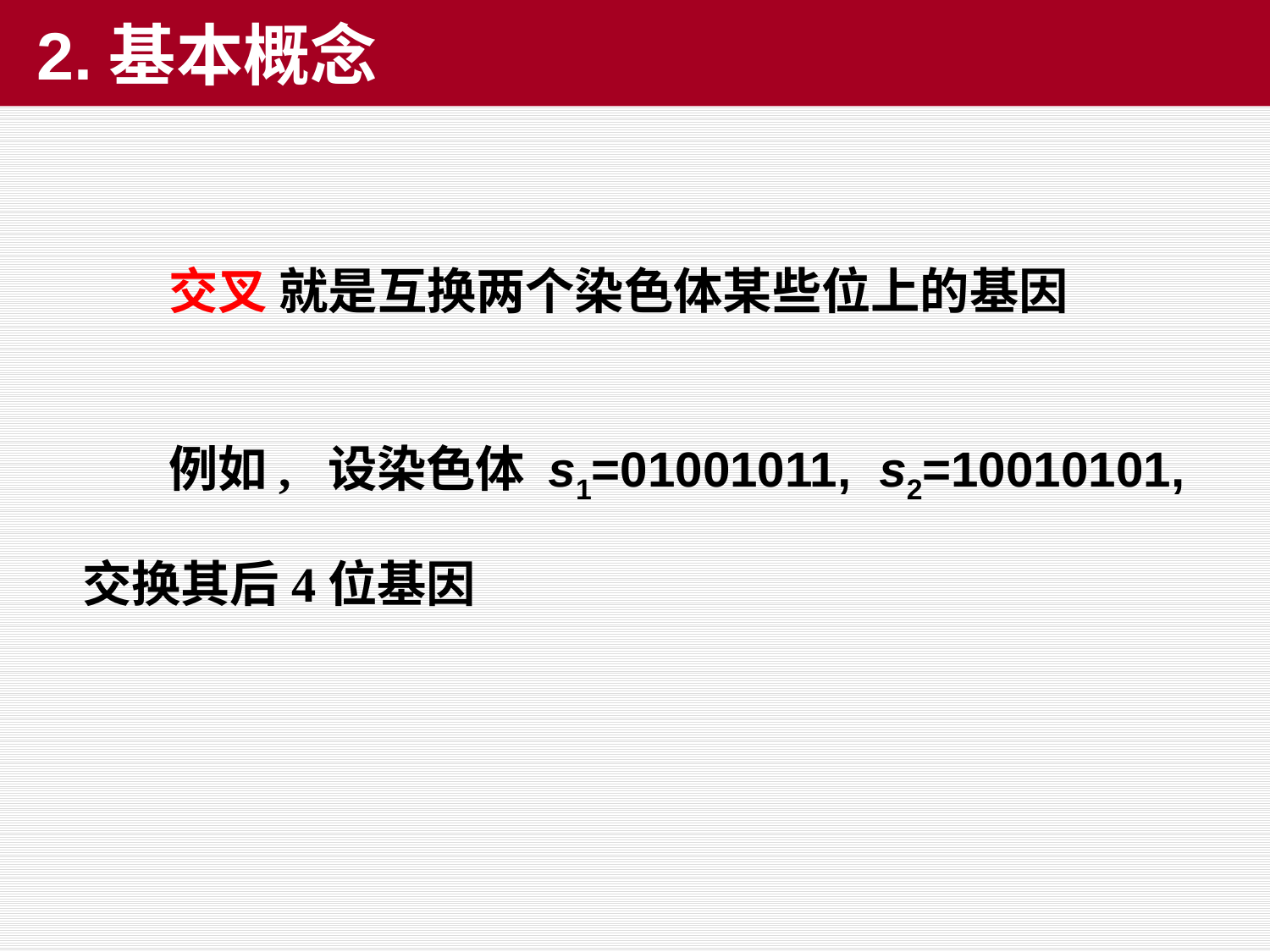

# 2.基本概念
　　交叉 就是互换两个染色体某些位上的基因
        例如,  设染色体 s1=01001011,  s2=10010101, 交换其后4位基因